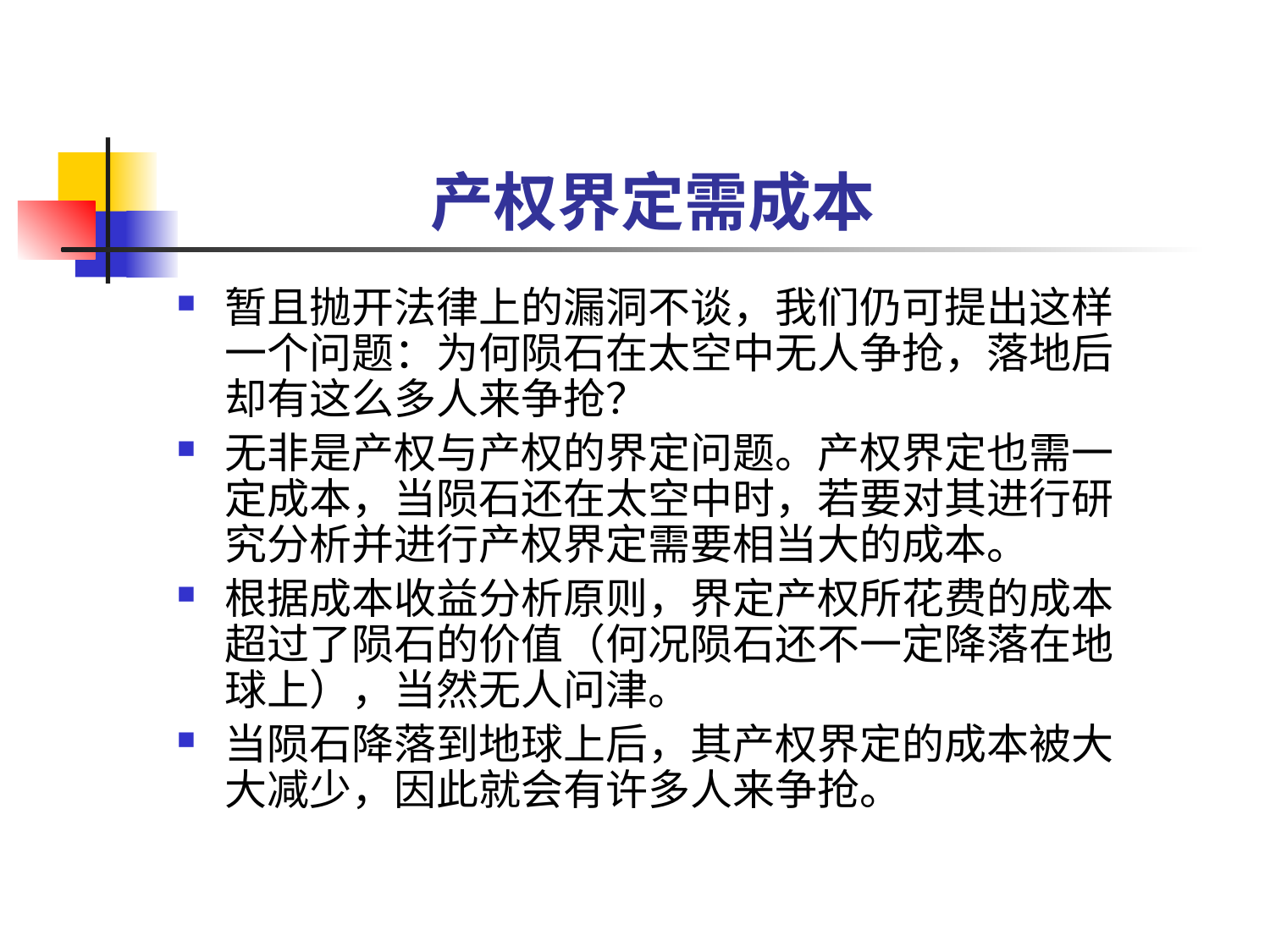

# 产权界定需成本
暂且抛开法律上的漏洞不谈，我们仍可提出这样一个问题：为何陨石在太空中无人争抢，落地后却有这么多人来争抢？
无非是产权与产权的界定问题。产权界定也需一定成本，当陨石还在太空中时，若要对其进行研究分析并进行产权界定需要相当大的成本。
根据成本收益分析原则，界定产权所花费的成本超过了陨石的价值（何况陨石还不一定降落在地球上），当然无人问津。
当陨石降落到地球上后，其产权界定的成本被大大减少，因此就会有许多人来争抢。